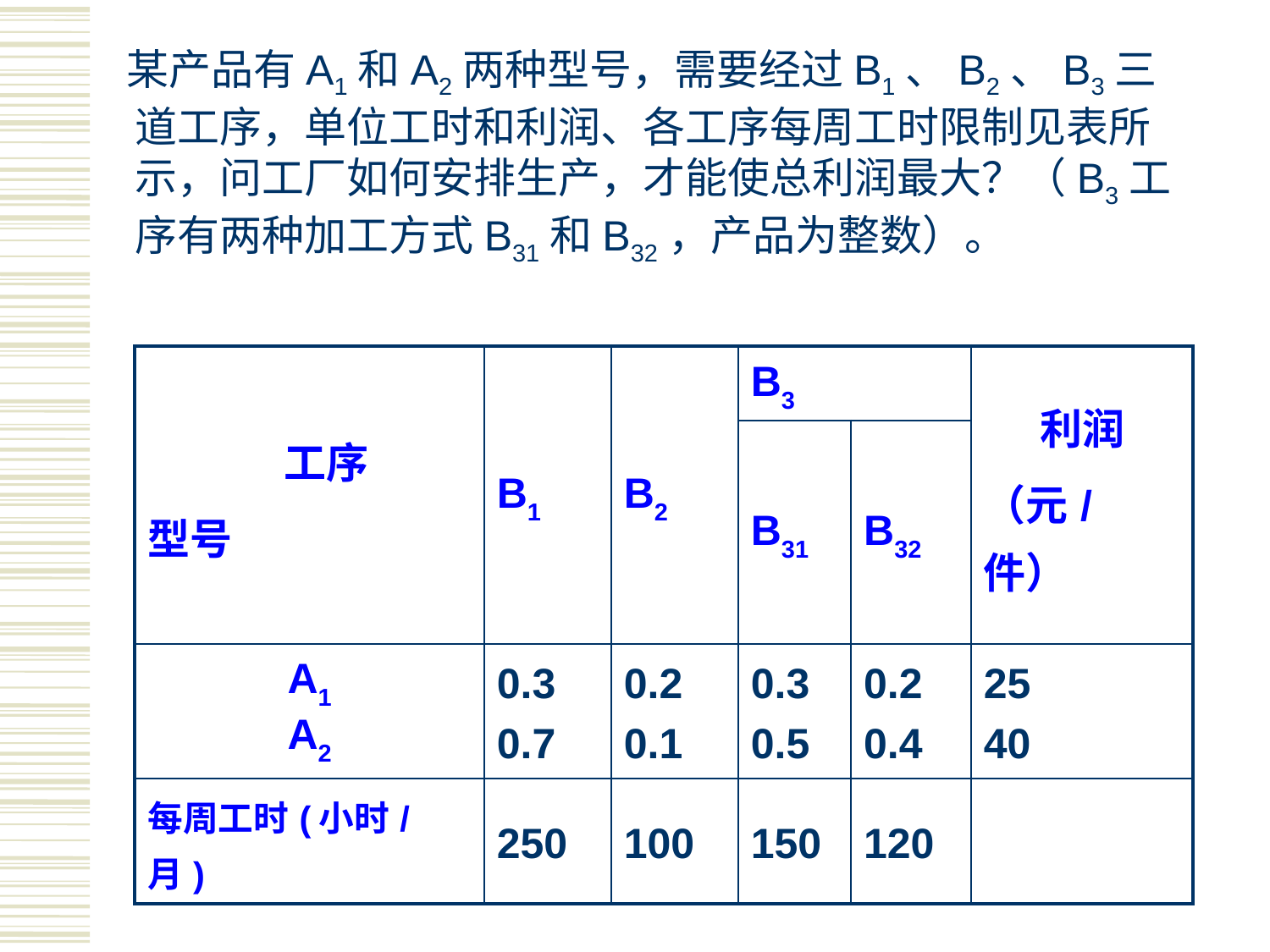

某产品有A1和A2两种型号，需要经过B1、B2、B3三道工序，单位工时和利润、各工序每周工时限制见表所示，问工厂如何安排生产，才能使总利润最大？（B3工序有两种加工方式B31和B32，产品为整数）。
| 工序 型号 | B1 | B2 | B3 |  | 利润 （元/件） |
| --- | --- | --- | --- | --- | --- |
|  |  |  | B31 | B32 |  |
| A1 A2 | 0.3 0.7 | 0.2 0.1 | 0.3 0.5 | 0.2 0.4 | 25 40 |
| 每周工时(小时/月) | 250 | 100 | 150 | 120 |  |